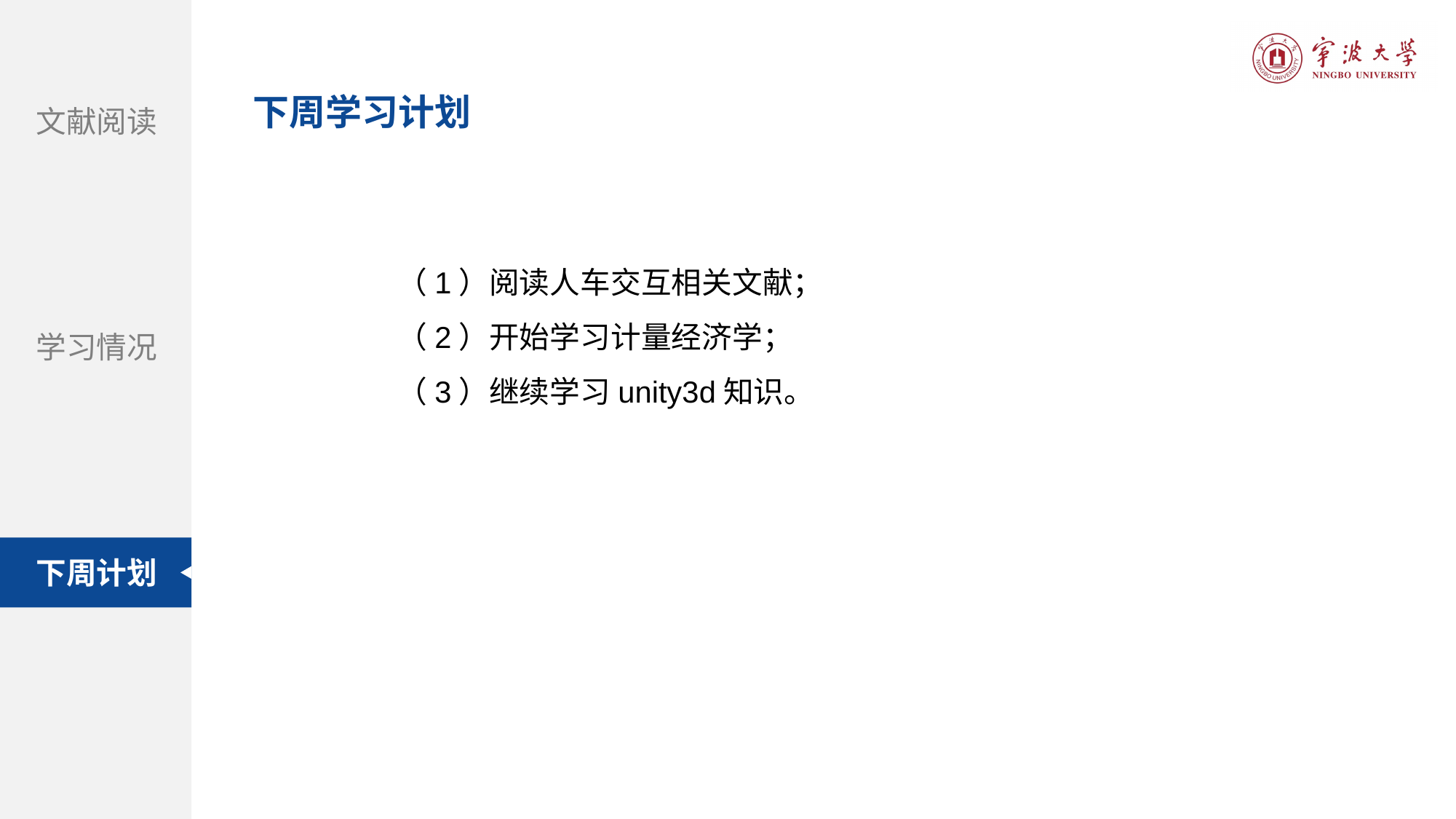

下周学习计划
文献阅读
（1）阅读人车交互相关文献；
（2）开始学习计量经济学；
（3）继续学习unity3d知识。
学习情况

下周计划